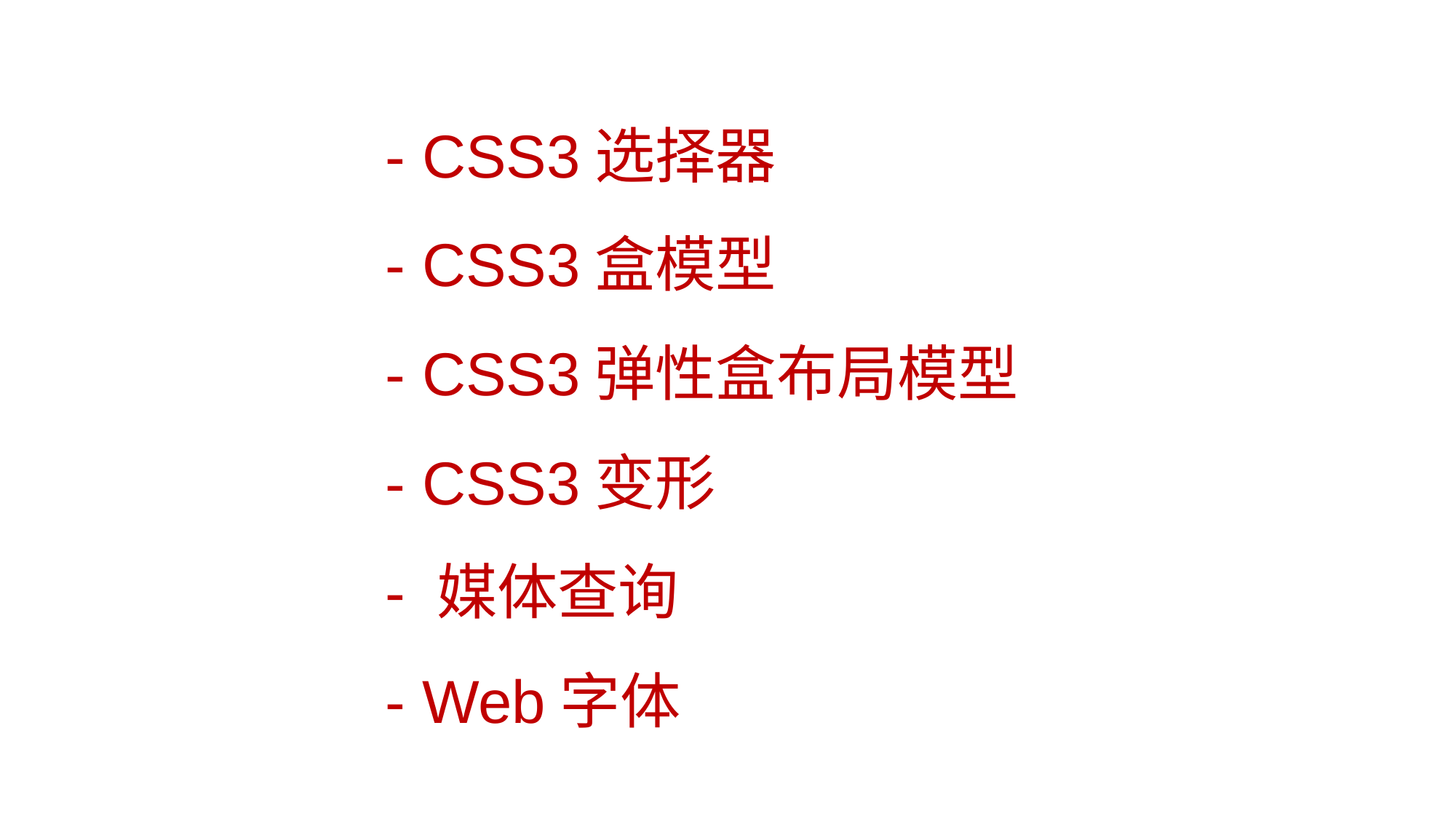

- CSS3选择器
- CSS3盒模型
- CSS3弹性盒布局模型
- CSS3变形
- 媒体查询
- Web字体